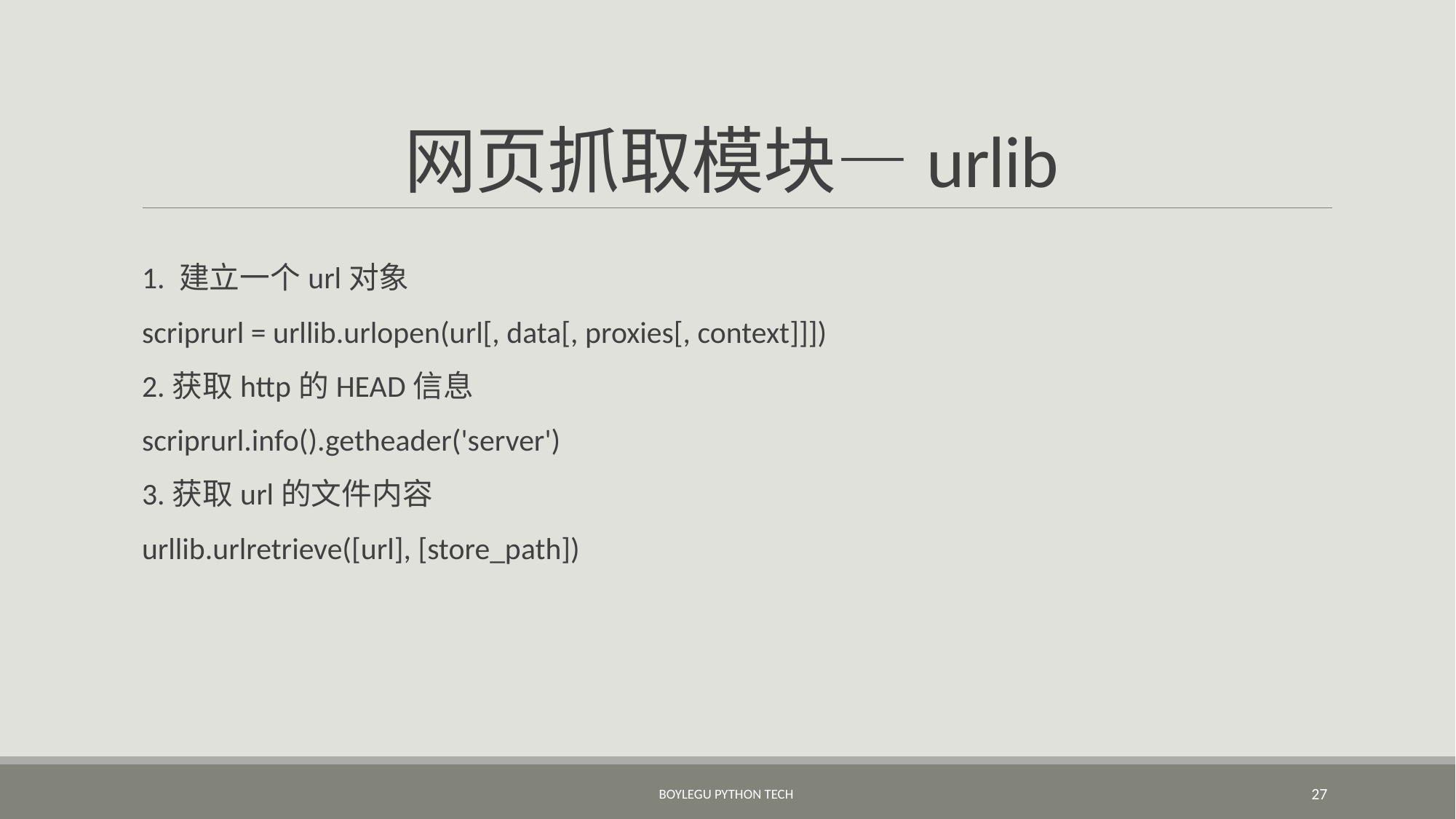

# 网页抓取模块—urlib
1. 建立一个url对象
scriprurl = urllib.urlopen(url[, data[, proxies[, context]]])
2.获取http的HEAD信息
scriprurl.info().getheader('server')
3.获取url的文件内容
urllib.urlretrieve([url], [store_path])

BoyleGu Python Tech
27